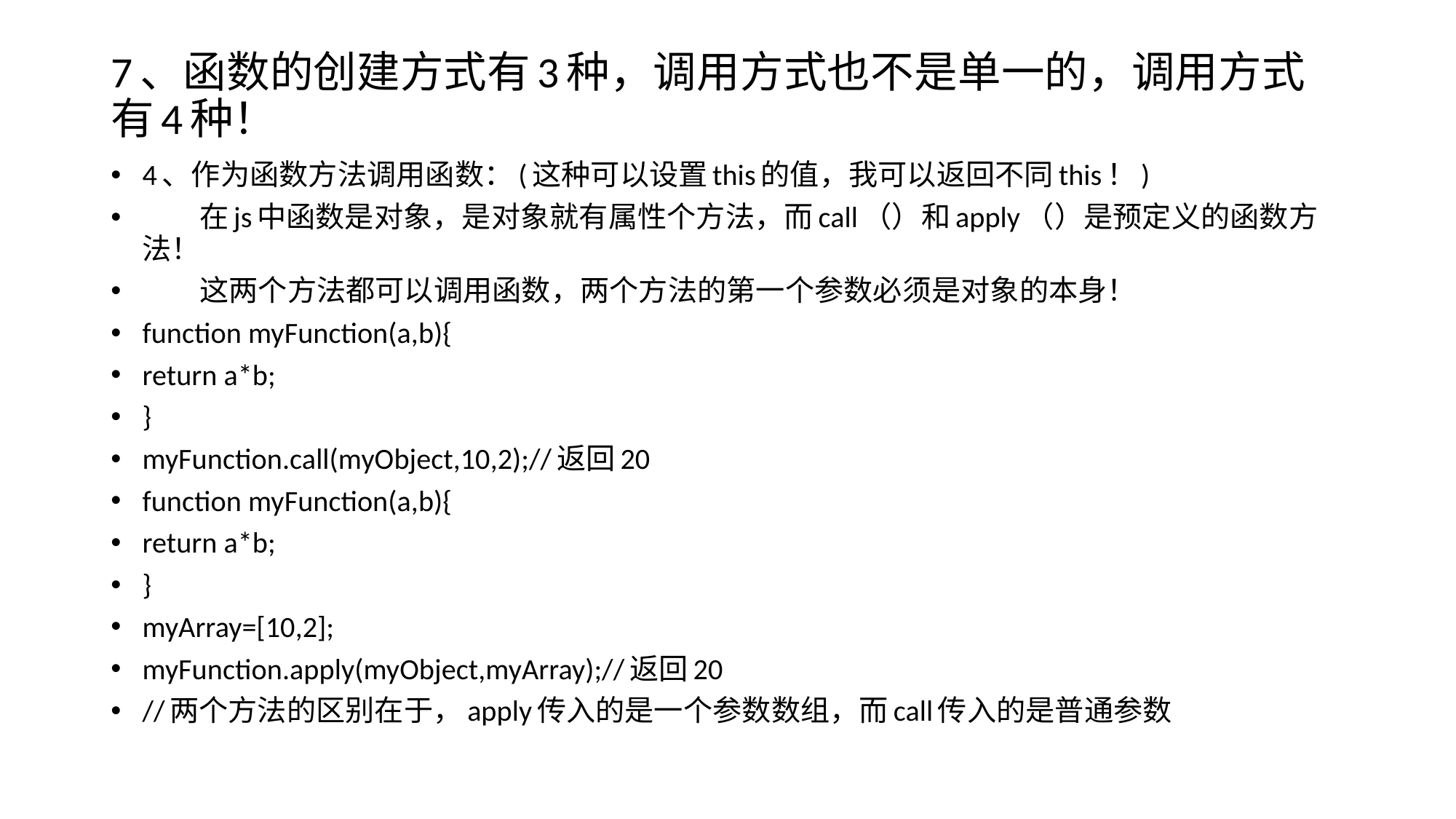

# 7、函数的创建方式有3种，调用方式也不是单一的，调用方式有4种！
4、作为函数方法调用函数：(这种可以设置this的值，我可以返回不同this！)
        在js中函数是对象，是对象就有属性个方法，而call（）和apply（）是预定义的函数方法！
        这两个方法都可以调用函数，两个方法的第一个参数必须是对象的本身！
function myFunction(a,b){
return a*b;
}
myFunction.call(myObject,10,2);//返回20
function myFunction(a,b){
return a*b;
}
myArray=[10,2];
myFunction.apply(myObject,myArray);//返回20
//两个方法的区别在于，apply传入的是一个参数数组，而call传入的是普通参数